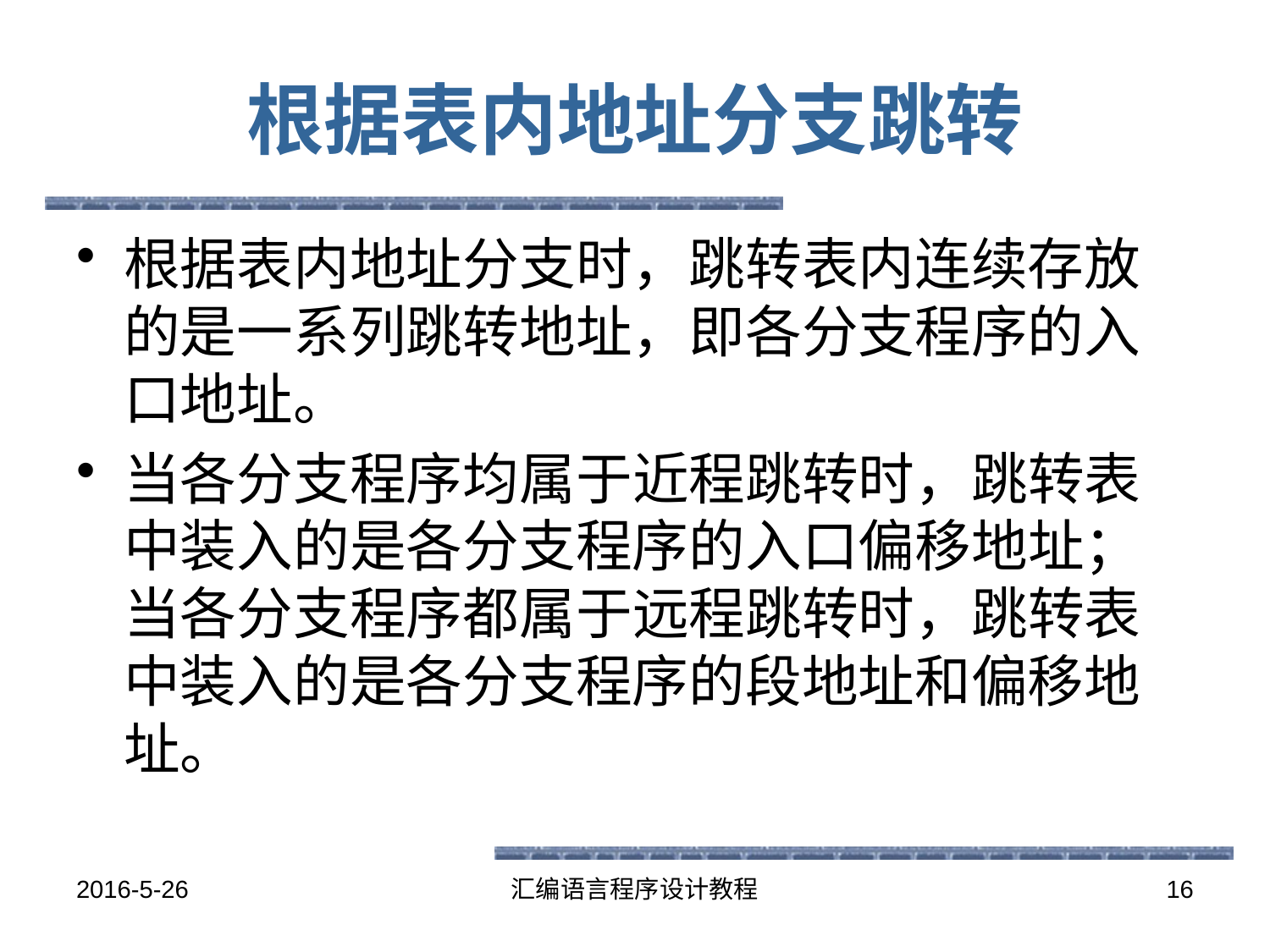

# 根据表内地址分支跳转
根据表内地址分支时，跳转表内连续存放的是一系列跳转地址，即各分支程序的入口地址。
当各分支程序均属于近程跳转时，跳转表中装入的是各分支程序的入口偏移地址；当各分支程序都属于远程跳转时，跳转表中装入的是各分支程序的段地址和偏移地址。
2016-5-26
汇编语言程序设计教程
16